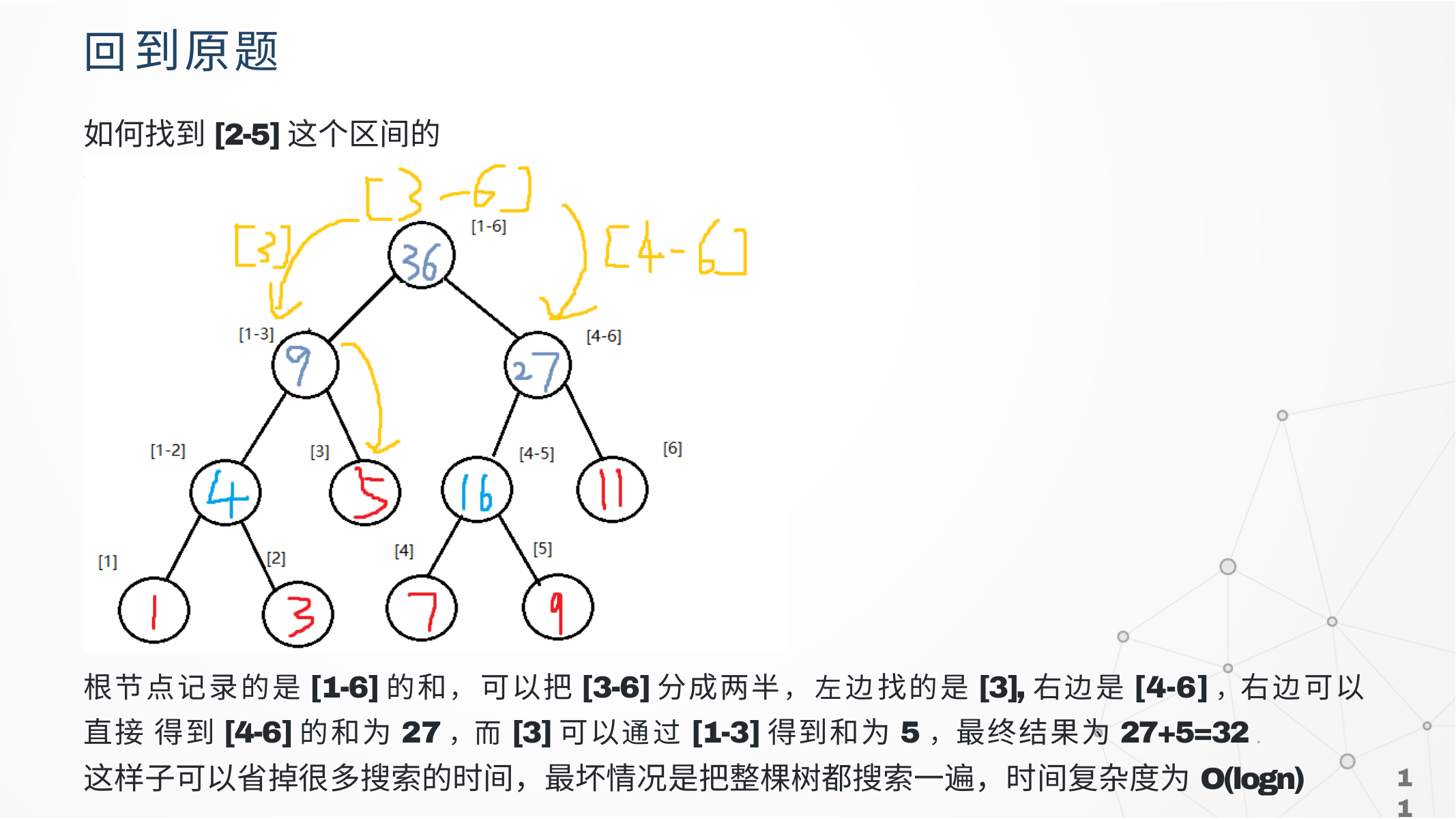

# 回到原题
如何找到[2-5]这个区间的和

根节点记录的是[1-6]的和，可以把[3-6]分成两半，左边找的是[3],右边是[4-6]，右边可以直接 得到[4-6]的和为27，而[3]可以通过[1-3]得到和为5，最终结果为27+5=32。
这样子可以省掉很多搜索的时间，最坏情况是把整棵树都搜索一遍，时间复杂度为O(logn)
11